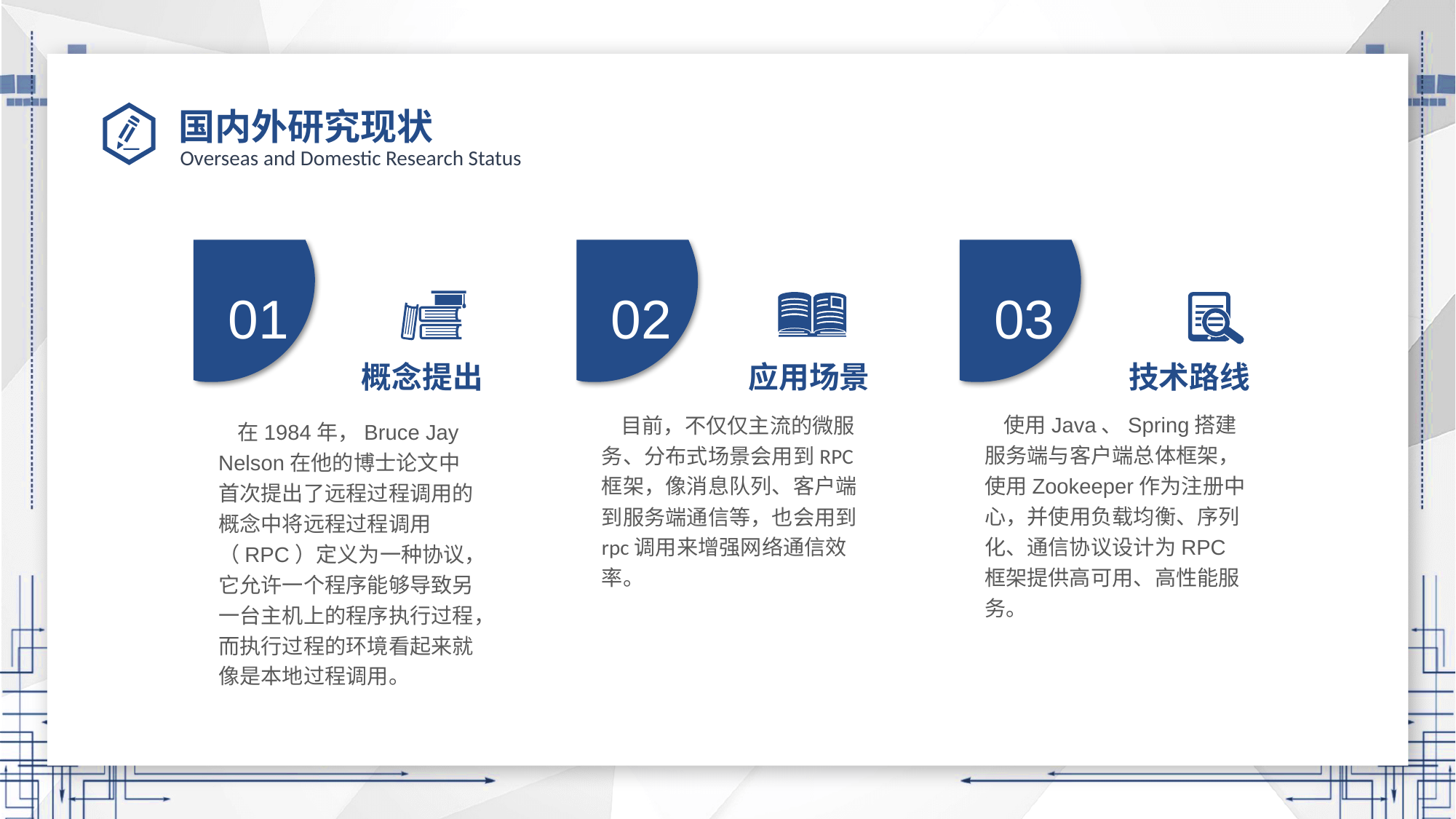

# 国内外研究现状
Overseas and Domestic Research Status

01

   在1984年，Bruce Jay Nelson在他的博士论文中首次提出了远程过程调用的概念中将远程过程调用（RPC）定义为一种协议，它允许一个程序能够导致另一台主机上的程序执行过程，而执行过程的环境看起来就像是本地过程调用。

02
   目前，不仅仅主流的微服务、分布式场景会用到RPC框架，像消息队列、客户端到服务端通信等，也会用到rpc调用来增强网络通信效率。

03
   使用Java、Spring搭建服务端与客户端总体框架，使用Zookeeper作为注册中心，并使用负载均衡、序列化、通信协议设计为RPC框架提供高可用、高性能服务。

概念提出
应用场景
技术路线